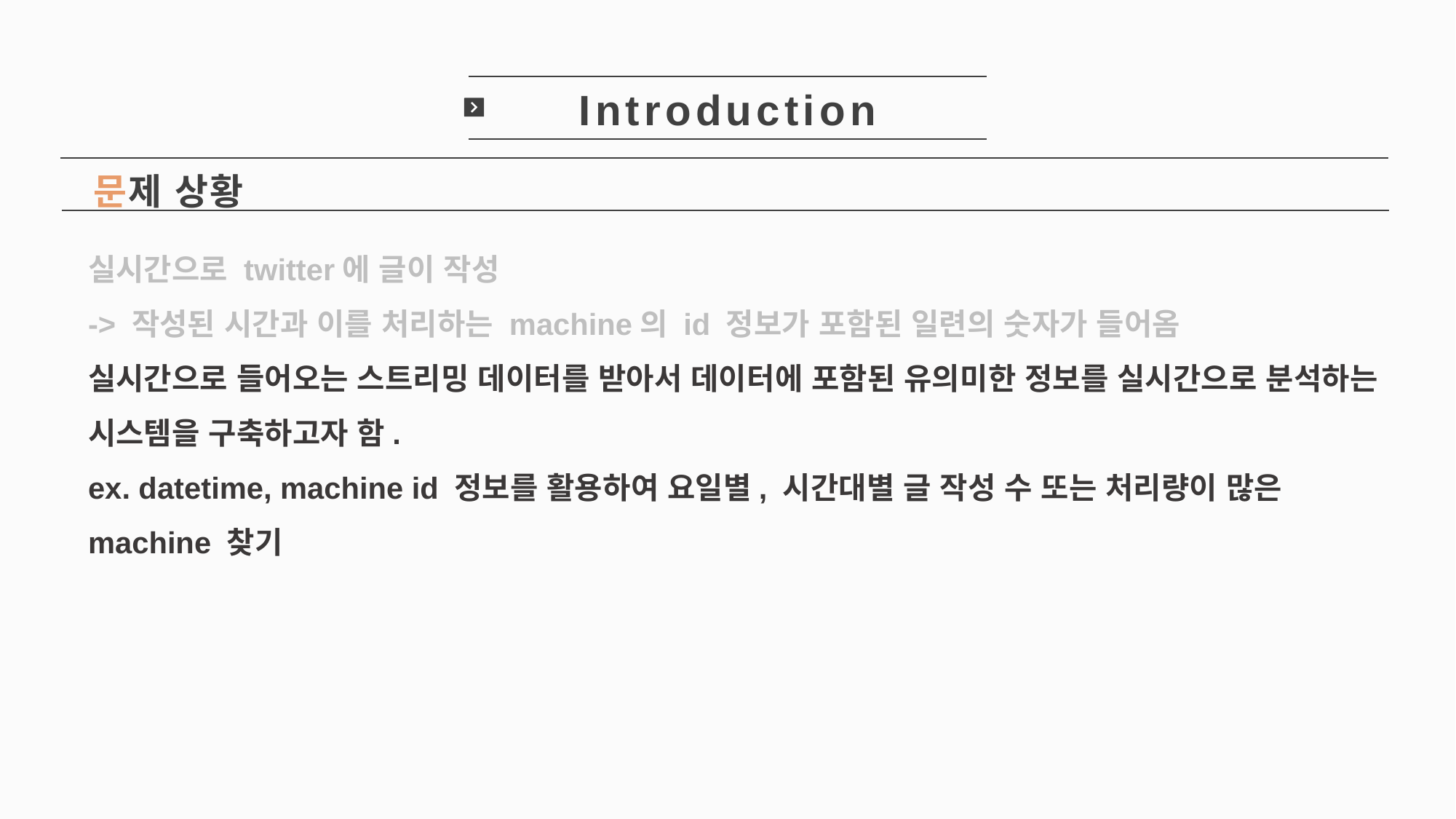

Introduction

문제 상황
실시간으로 twitter에 글이 작성
-> 작성된 시간과 이를 처리하는 machine의 id 정보가 포함된 일련의 숫자가 들어옴
실시간으로 들어오는 스트리밍 데이터를 받아서 데이터에 포함된 유의미한 정보를 실시간으로 분석하는 시스템을 구축하고자 함.
ex. datetime, machine id 정보를 활용하여 요일별, 시간대별 글 작성 수 또는 처리량이 많은 machine 찾기